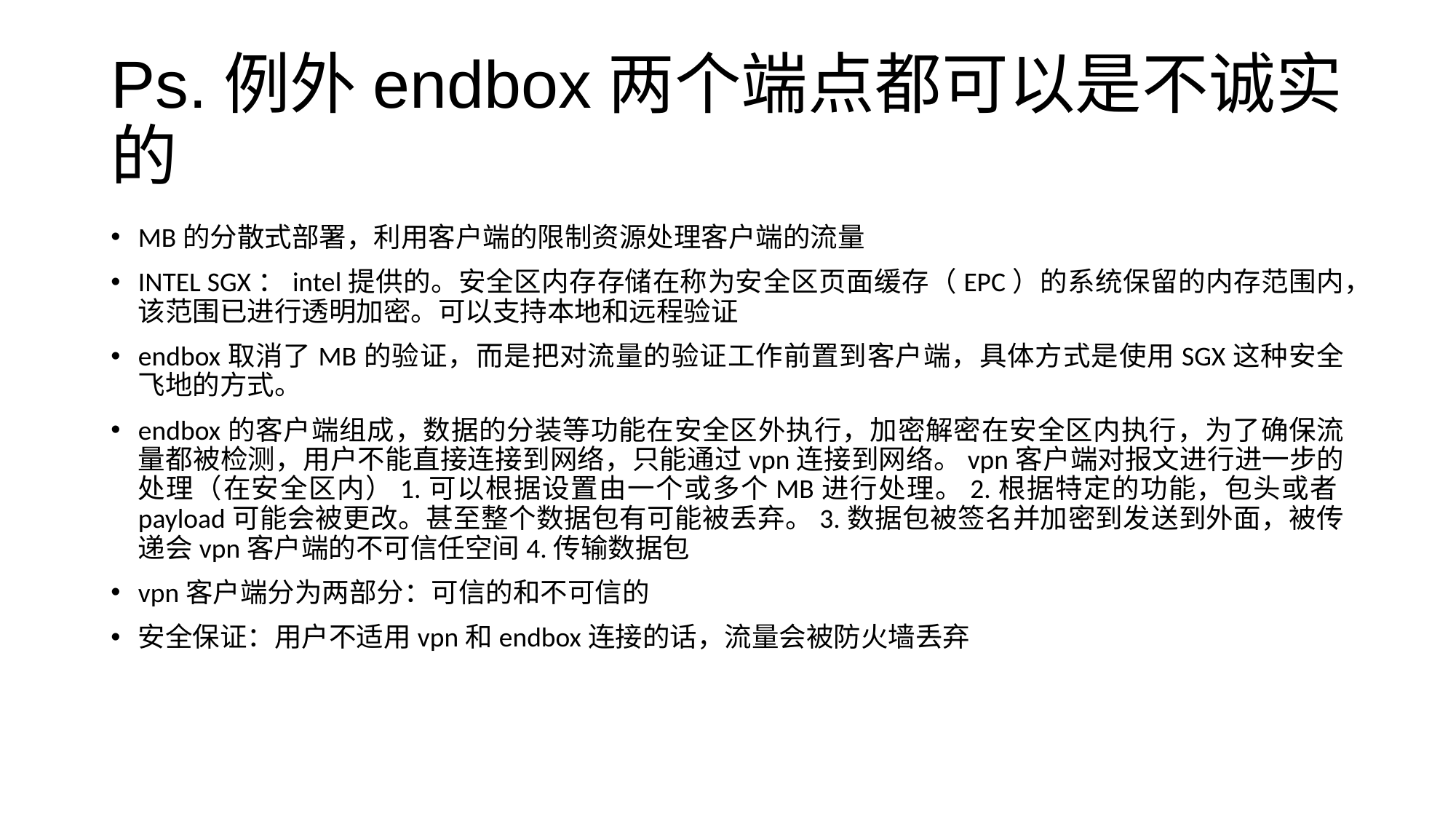

# Ps.例外endbox两个端点都可以是不诚实的
MB的分散式部署，利用客户端的限制资源处理客户端的流量
INTEL SGX：intel提供的。安全区内存存储在称为安全区页面缓存（EPC）的系统保留的内存范围内，该范围已进行透明加密。可以支持本地和远程验证
endbox取消了MB的验证，而是把对流量的验证工作前置到客户端，具体方式是使用SGX这种安全飞地的方式。
endbox的客户端组成，数据的分装等功能在安全区外执行，加密解密在安全区内执行，为了确保流量都被检测，用户不能直接连接到网络，只能通过vpn连接到网络。vpn客户端对报文进行进一步的处理（在安全区内）1.可以根据设置由一个或多个MB进行处理。2.根据特定的功能，包头或者payload可能会被更改。甚至整个数据包有可能被丢弃。3.数据包被签名并加密到发送到外面，被传递会vpn客户端的不可信任空间4.传输数据包
vpn客户端分为两部分：可信的和不可信的
安全保证：用户不适用vpn和endbox连接的话，流量会被防火墙丢弃